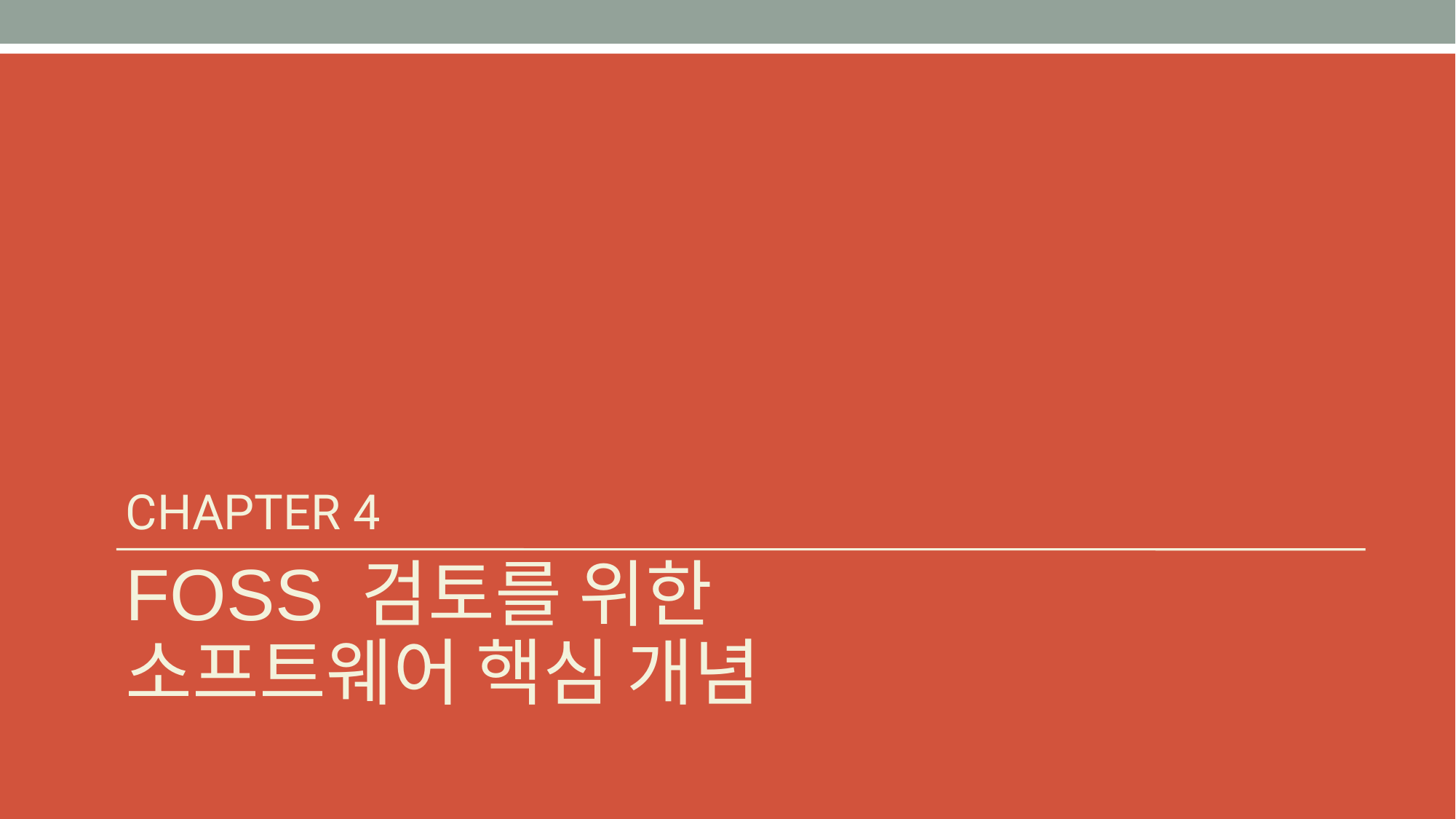

# CHAPTER 4
FOSS 검토를 위한
소프트웨어 핵심 개념